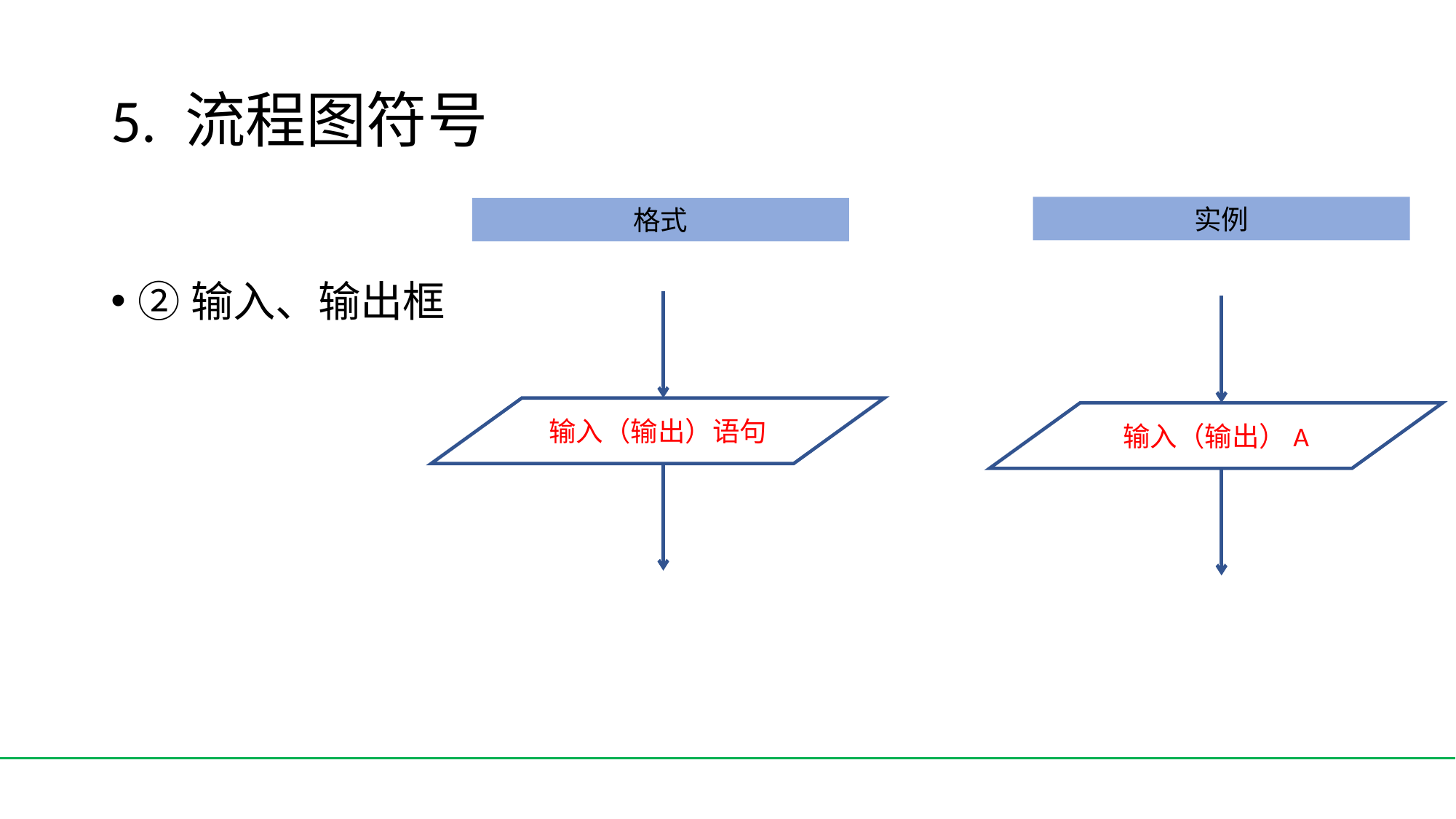

# 5. 流程图符号
实例
格式
②输入、输出框

输入（输出）语句
输入（输出）A